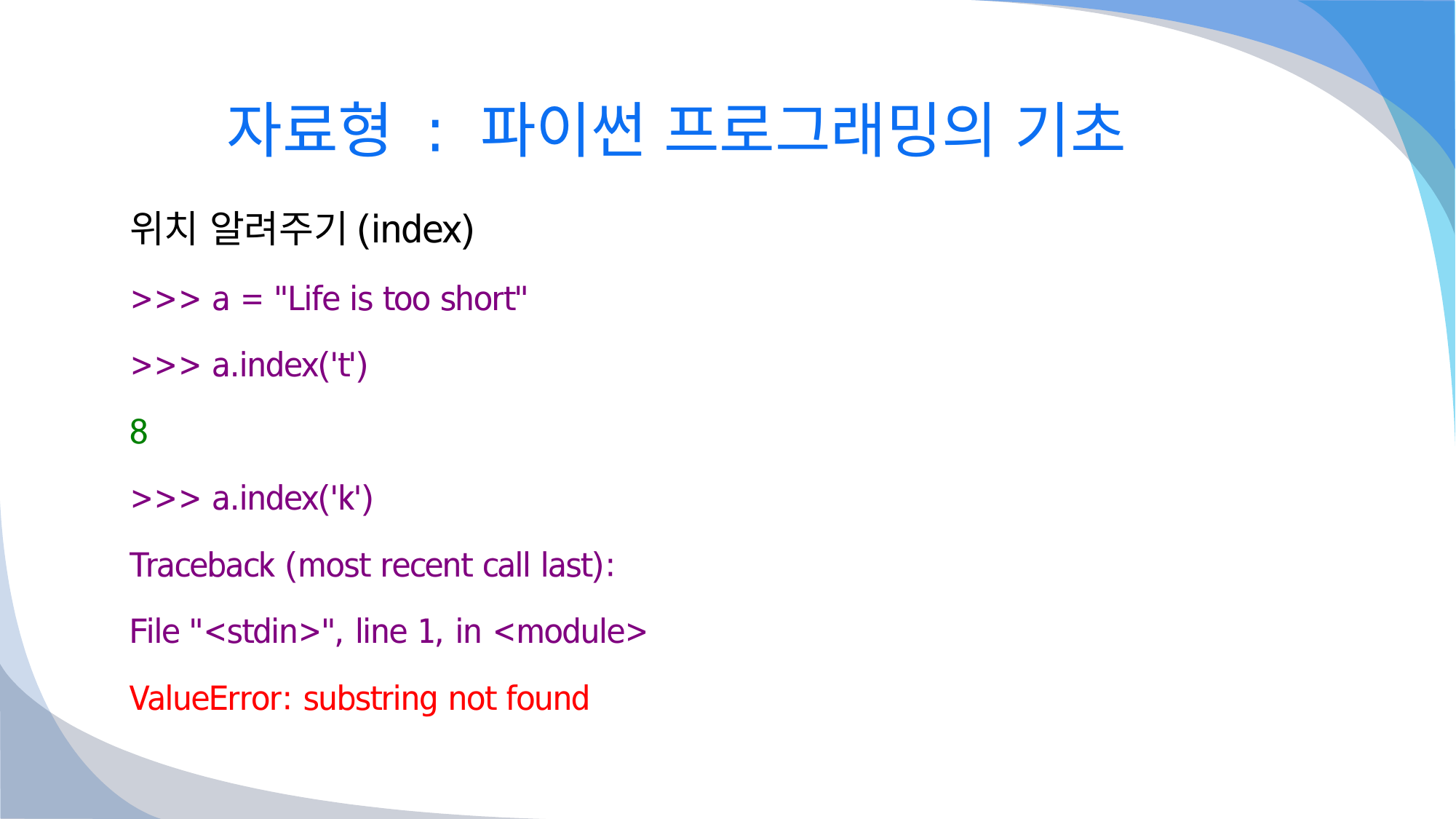

# 자료형 : 파이썬 프로그래밍의 기초
위치 알려주기(index)
>>> a = "Life is too short"
>>> a.index('t')
8
>>> a.index('k')
Traceback (most recent call last):
File "<stdin>", line 1, in <module>
ValueError: substring not found